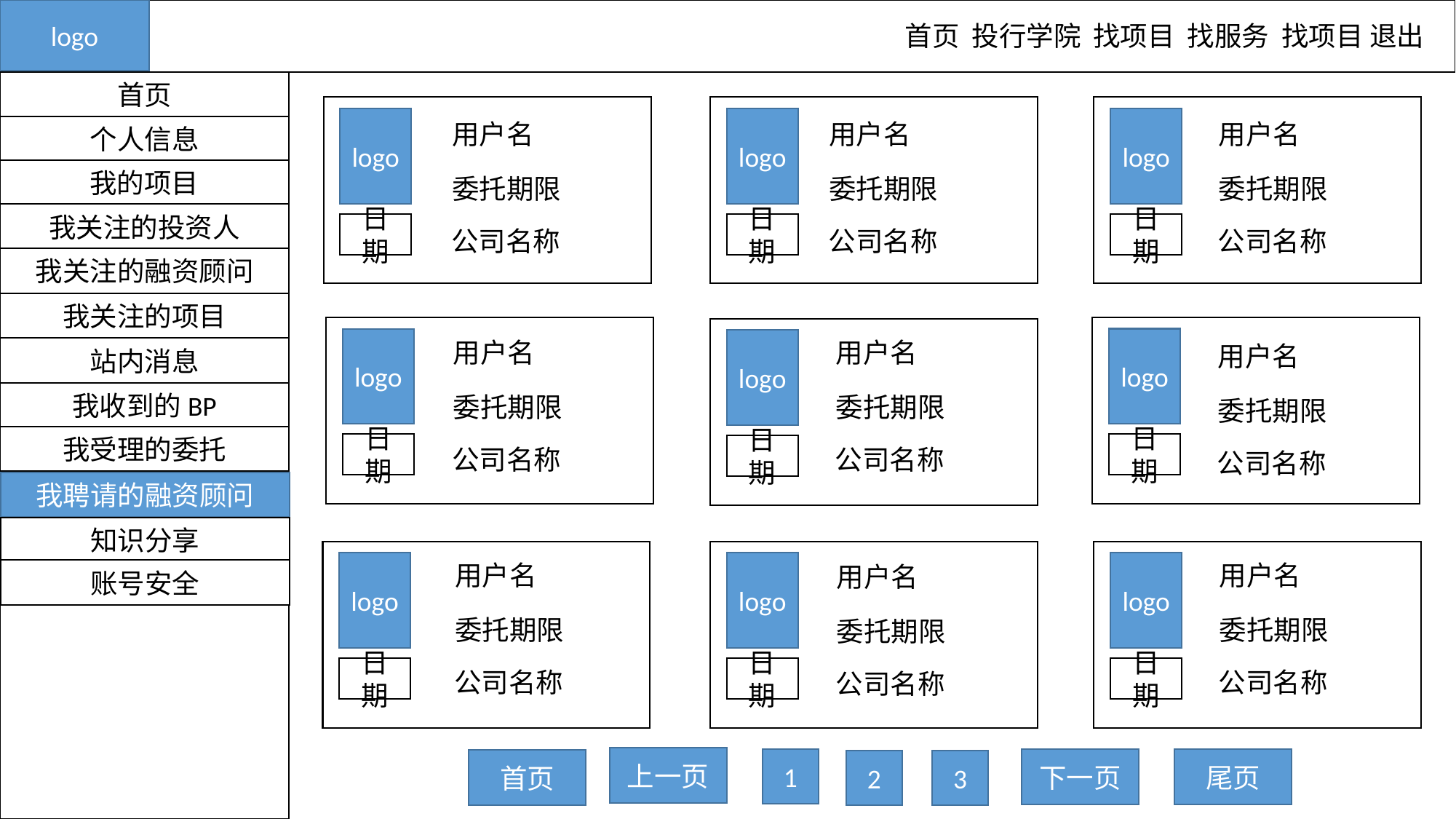

logo
首页  投行学院  找项目  找服务  找项目 退出

首页

logo
logo
logo
用户名
用户名
用户名
个人信息
我的项目
委托期限
委托期限
委托期限
我关注的投资人
日期
日期
日期
公司名称
公司名称
公司名称
我关注的融资顾问
我关注的项目

logo
logo
logo
用户名
用户名
用户名
站内消息
我收到的BP
委托期限
委托期限
委托期限
我受理的委托
日期
日期
日期
公司名称
公司名称
公司名称
我聘请的融资顾问
知识分享

logo
logo
logo
用户名
用户名
用户名
账号安全
委托期限
委托期限
委托期限
日期
日期
日期
公司名称
公司名称
公司名称
上一页
1
下一页
尾页
首页
2
3